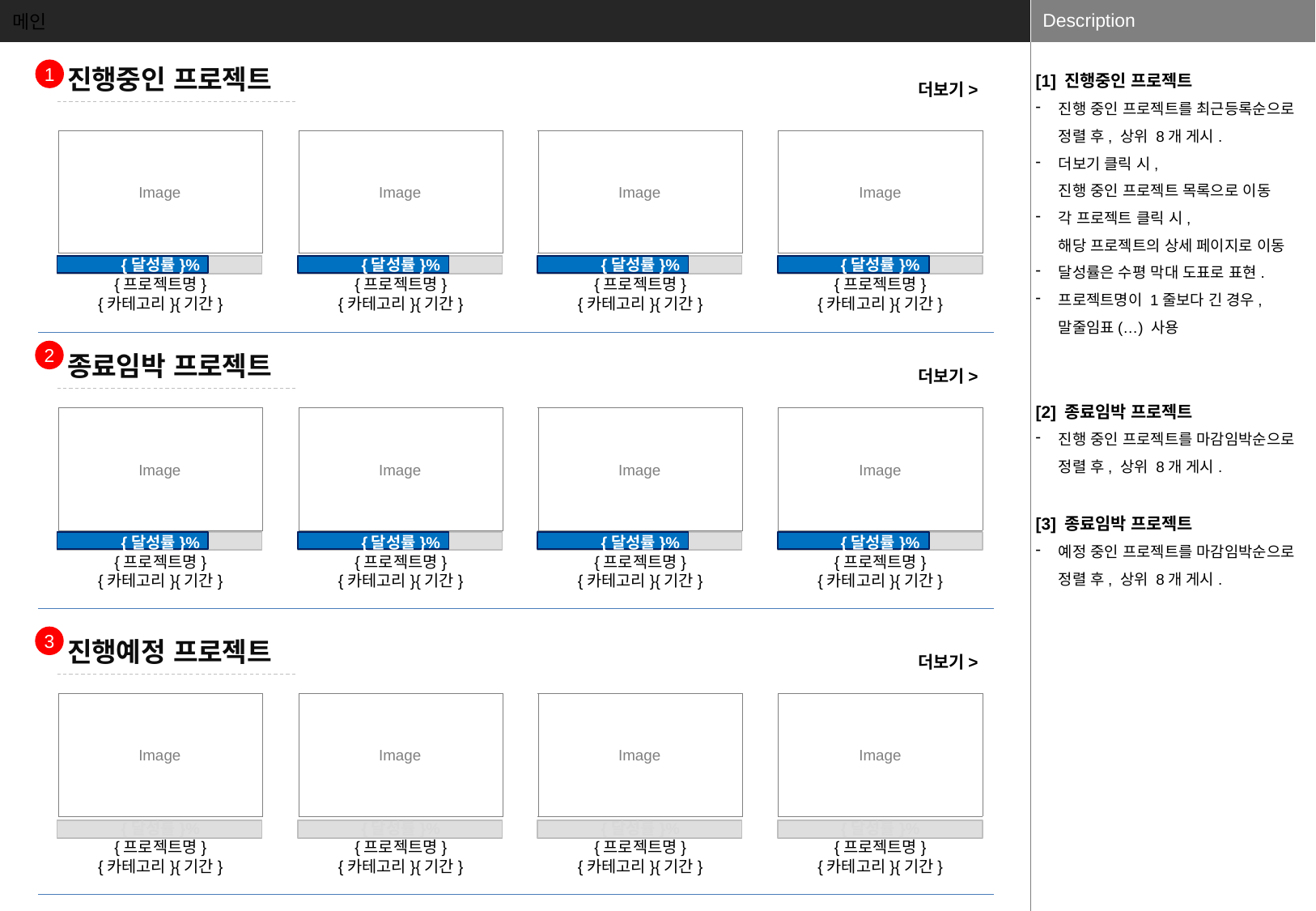

메인

[1] 진행중인 프로젝트
진행 중인 프로젝트를 최근등록순으로 정렬 후, 상위 8개 게시.
더보기 클릭 시,
진행 중인 프로젝트 목록으로 이동
각 프로젝트 클릭 시,
해당 프로젝트의 상세 페이지로 이동
달성률은 수평 막대 도표로 표현.
프로젝트명이 1줄보다 긴 경우, 말줄임표(…) 사용

[2] 종료임박 프로젝트
진행 중인 프로젝트를 마감임박순으로 정렬 후, 상위 8개 게시.

[3] 종료임박 프로젝트
예정 중인 프로젝트를 마감임박순으로 정렬 후, 상위 8개 게시.

1
진행중인 프로젝트
더보기>
|  |
| --- |
|  |
| --- |
|  |
| --- |
|  |
| --- |
Image
Image
Image
Image
{달성률}%
{프로젝트명}
{카테고리}{기간}
{달성률}%
{프로젝트명}
{카테고리}{기간}
{달성률}%
{프로젝트명}
{카테고리}{기간}
{달성률}%
{프로젝트명}
{카테고리}{기간}

2
종료임박 프로젝트
더보기>
|  |
| --- |
|  |
| --- |
|  |
| --- |
|  |
| --- |
Image
Image
Image
Image

{달성률}%
{프로젝트명}
{카테고리}{기간}
{달성률}%
{프로젝트명}
{카테고리}{기간}
{달성률}%
{프로젝트명}
{카테고리}{기간}
{달성률}%
{프로젝트명}
{카테고리}{기간}
3
진행예정 프로젝트
더보기>
|  |
| --- |
|  |
| --- |
|  |
| --- |
|  |
| --- |
Image
Image
Image
Image
{달성률}%
{프로젝트명}
{카테고리}{기간}
{달성률}%
{프로젝트명}
{카테고리}{기간}
{달성률}%
{프로젝트명}
{카테고리}{기간}
{달성률}%
{프로젝트명}
{카테고리}{기간}